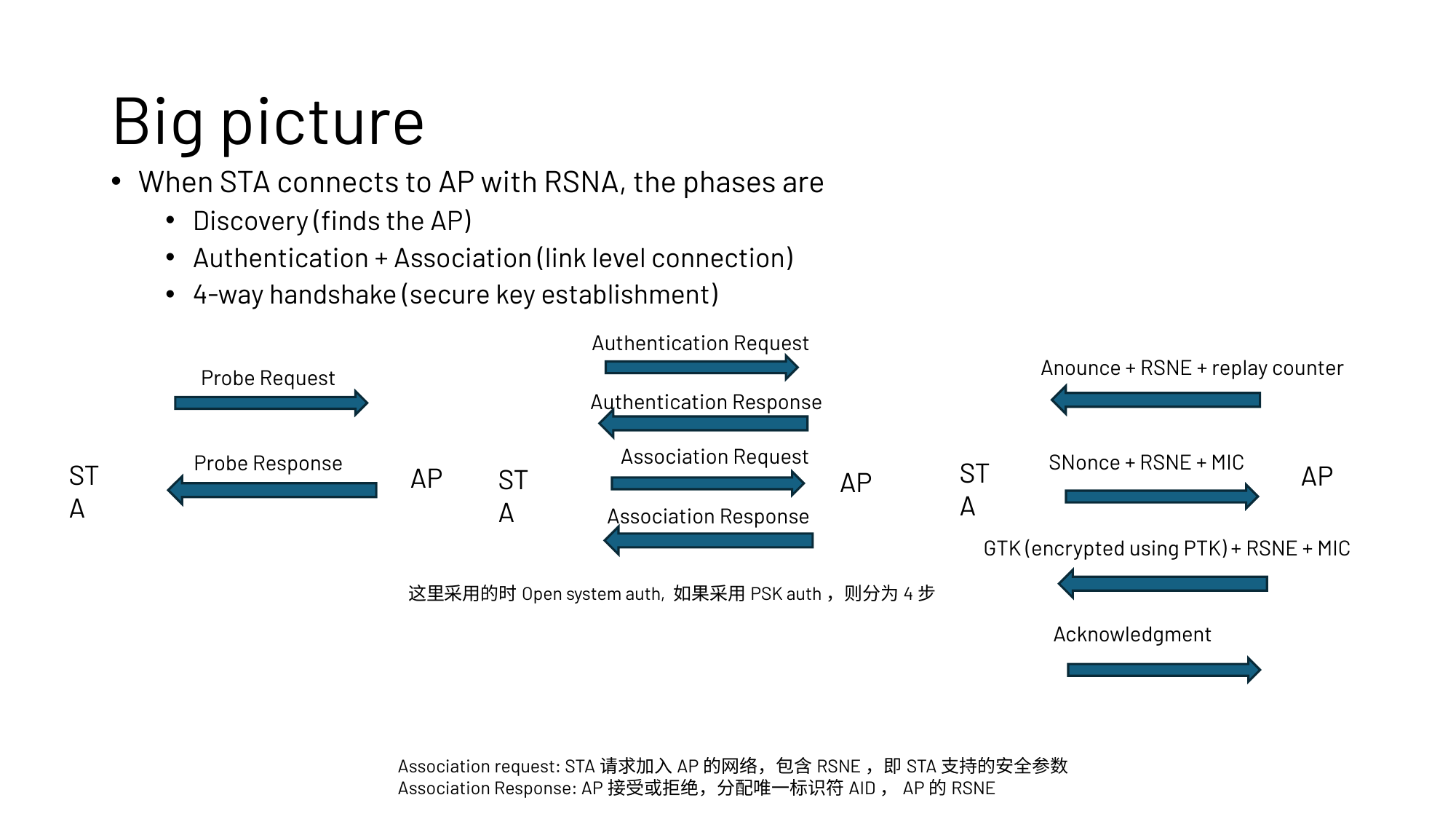

# Big picture
When STA connects to AP with RSNA, the phases are
Discovery (finds the AP)
Authentication + Association (link level connection)
4-way handshake (secure key establishment)
 Authentication Request
Anounce + RSNE + replay counter

 Probe Request
 Authentication Response

 Association Request
SNonce + RSNE + MIC
 Probe Response
STA
STA
AP
AP
STA
AP

 Association Response

GTK (encrypted using PTK) + RSNE + MIC

这里采用的时Open system auth, 如果采用PSK auth，则分为4步
Acknowledgment

Association request: STA请求加入AP的网络，包含RSNE，即STA支持的安全参数
Association Response: AP接受或拒绝，分配唯一标识符AID，AP的RSNE